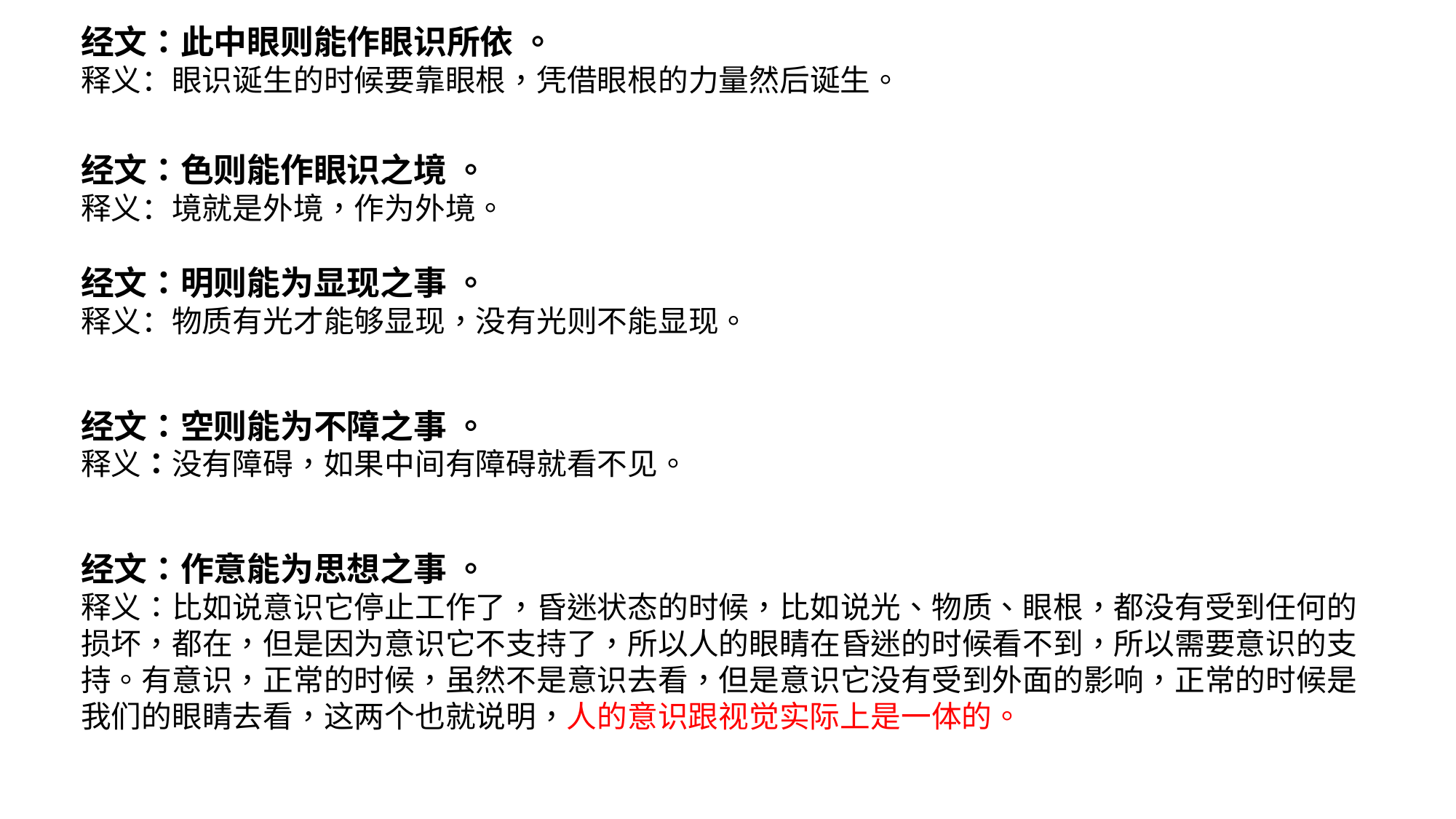

经文：此中眼则能作眼识所依 。
释义：眼识诞生的时候要靠眼根，凭借眼根的力量然后诞生。
经文：色则能作眼识之境 。
释义：境就是外境，作为外境。
经文：明则能为显现之事 。
释义：物质有光才能够显现，没有光则不能显现。

经文：空则能为不障之事 。
释义：没有障碍，如果中间有障碍就看不见。

经文：作意能为思想之事 。
释义：比如说意识它停止工作了，昏迷状态的时候，比如说光、物质、眼根，都没有受到任何的损坏，都在，但是因为意识它不支持了，所以人的眼睛在昏迷的时候看不到，所以需要意识的支持。有意识，正常的时候，虽然不是意识去看，但是意识它没有受到外面的影响，正常的时候是我们的眼睛去看，这两个也就说明，人的意识跟视觉实际上是一体的。